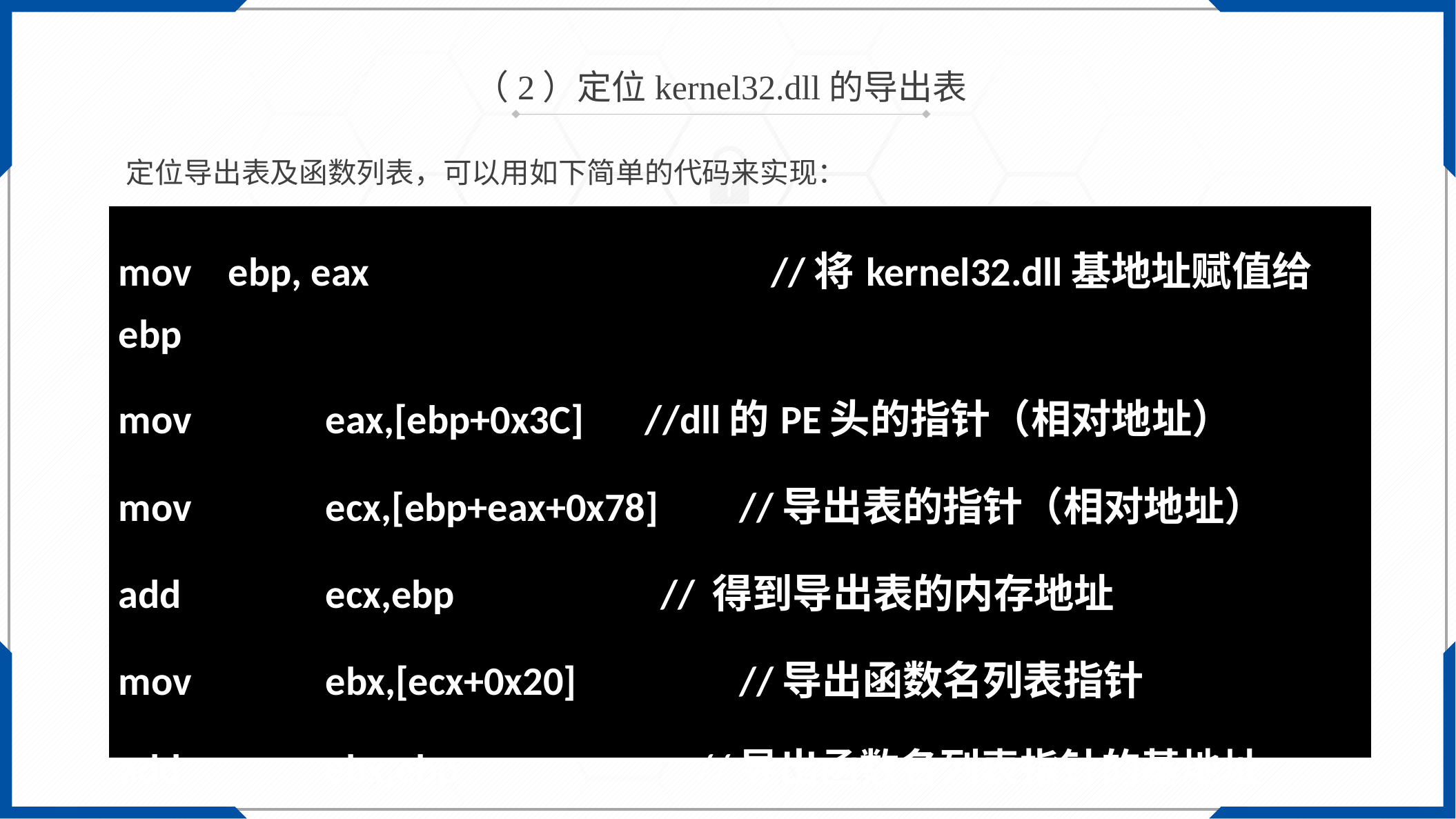

（2）定位kernel32.dll的导出表
定位导出表及函数列表，可以用如下简单的代码来实现：
| mov ebp, eax //将kernel32.dll基地址赋值给ebp mov eax,[ebp+0x3C] //dll的PE头的指针（相对地址） mov ecx,[ebp+eax+0x78] //导出表的指针（相对地址） add ecx,ebp // 得到导出表的内存地址 mov ebx,[ecx+0x20] //导出函数名列表指针 add ebx,ebp //导出函数名列表指针的基地址 |
| --- |